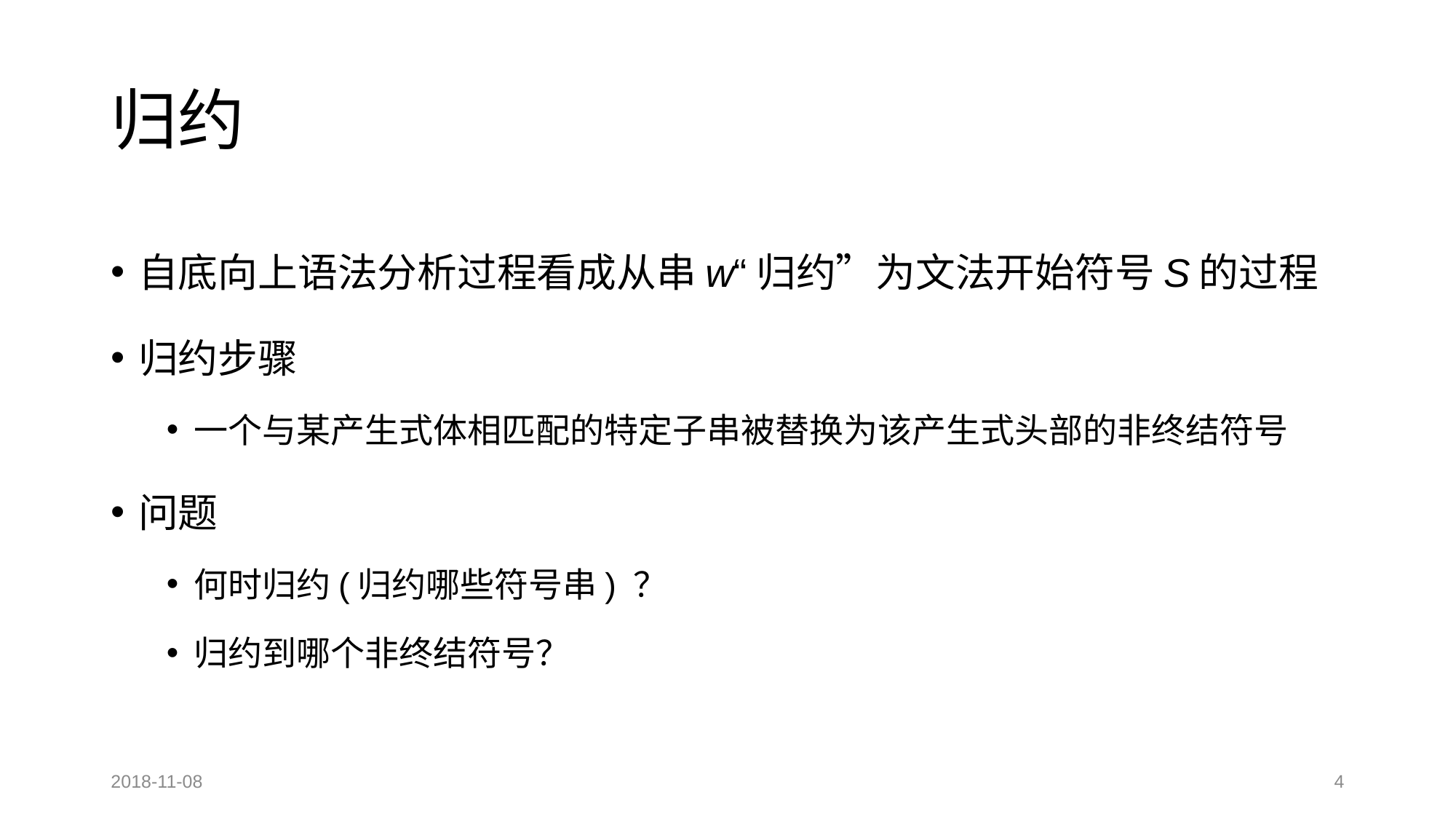

# 归约
自底向上语法分析过程看成从串w“归约”为文法开始符号S的过程
归约步骤
一个与某产生式体相匹配的特定子串被替换为该产生式头部的非终结符号
问题
何时归约(归约哪些符号串) ？
归约到哪个非终结符号？
2018-11-08
4